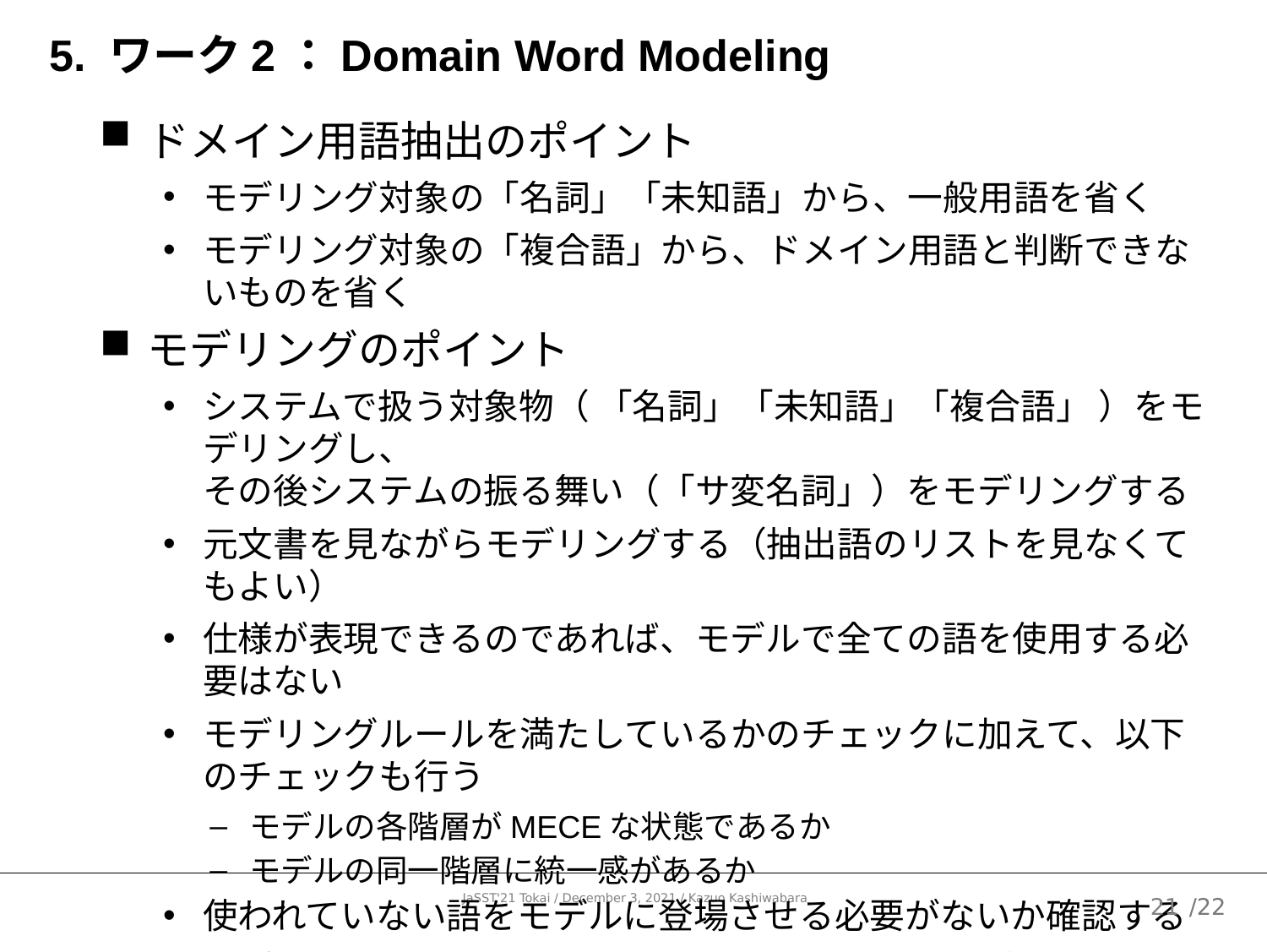

# 5. ワーク2：Domain Word Modeling
ドメイン用語抽出のポイント
モデリング対象の「名詞」「未知語」から、一般用語を省く
モデリング対象の「複合語」から、ドメイン用語と判断できないものを省く
モデリングのポイント
システムで扱う対象物（ 「名詞」「未知語」「複合語」 ）をモデリングし、
その後システムの振る舞い（「サ変名詞」）をモデリングする
元文書を見ながらモデリングする（抽出語のリストを見なくてもよい）
仕様が表現できるのであれば、モデルで全ての語を使用する必要はない
モデリングルールを満たしているかのチェックに加えて、以下のチェックも行う
モデルの各階層がMECEな状態であるか
モデルの同一階層に統一感があるか
使われていない語をモデルに登場させる必要がないか確認する
モデルで未使用の語を、別の表現に変更する必要がないか確認する
モデルで未使用の語が、仕様を定義するために本当に必要か確認する

21